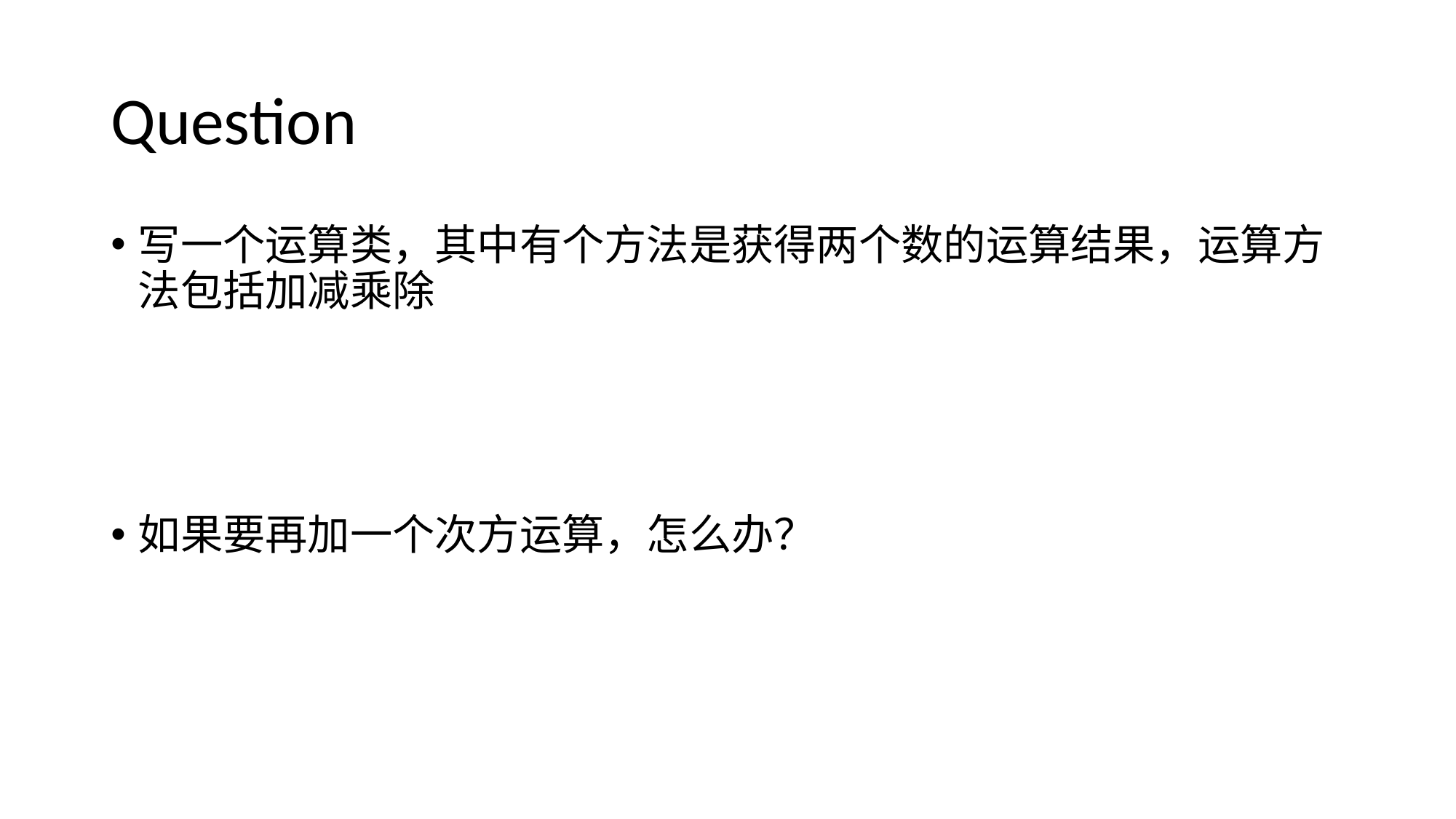

# Question
写一个运算类，其中有个方法是获得两个数的运算结果，运算方法包括加减乘除

如果要再加一个次方运算，怎么办？